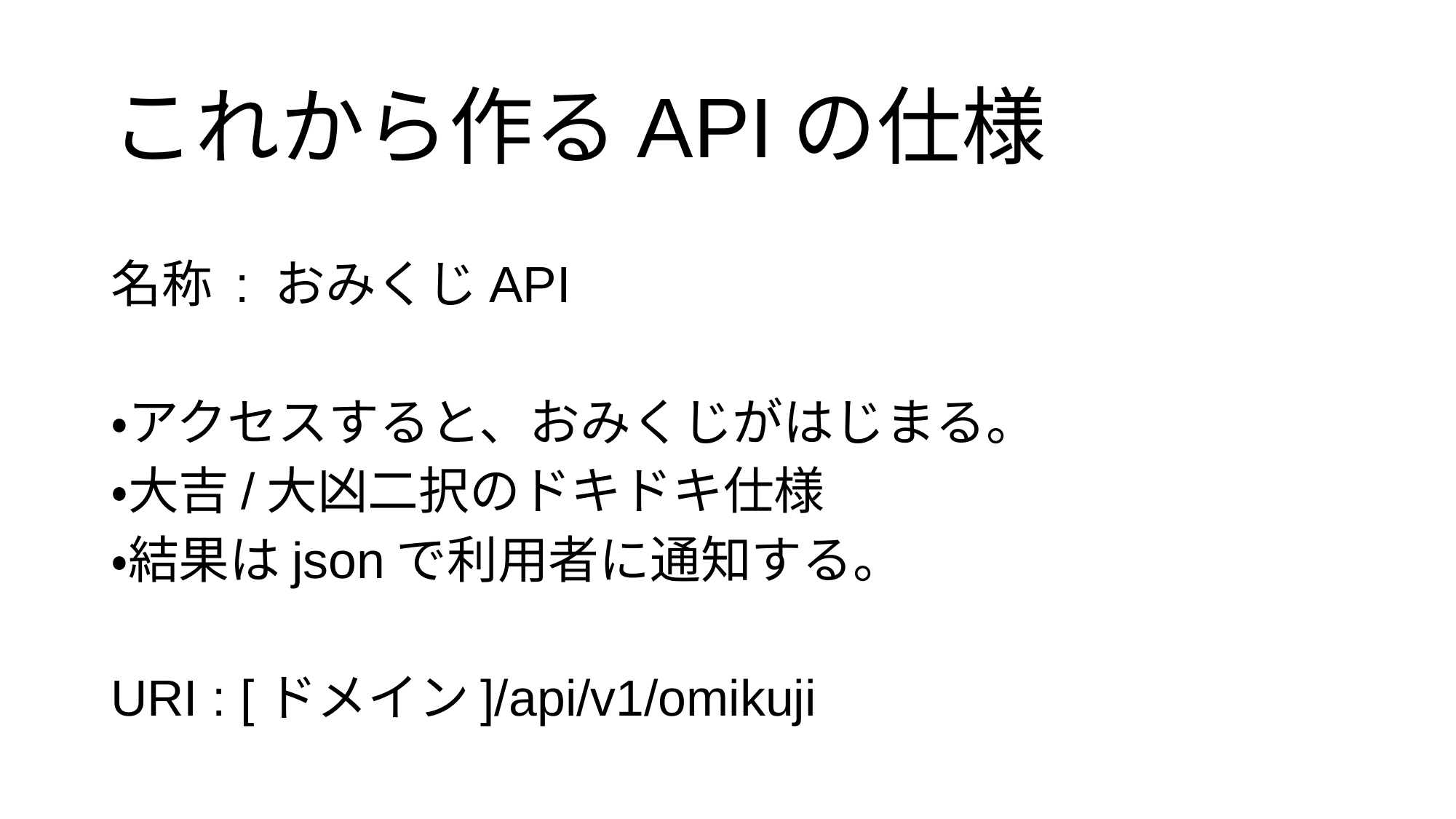

これから作るAPIの仕様

名称 : おみくじAPI

・アクセスすると、おみくじがはじまる。
・大吉/大凶二択のドキドキ仕様
・結果はjsonで利用者に通知する。

URI : [ドメイン]/api/v1/omikuji